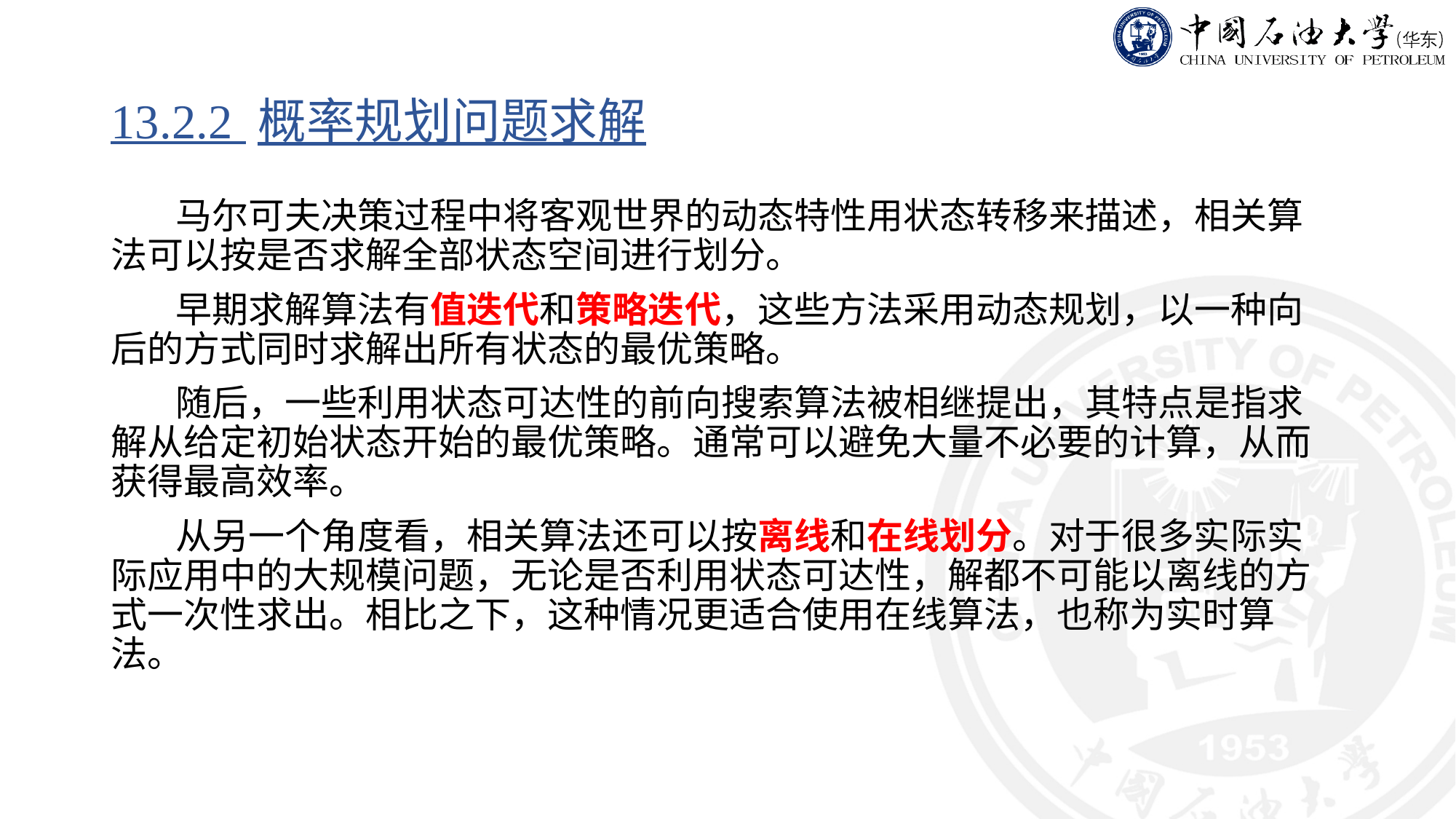

# 13.2.2 概率规划问题求解
马尔可夫决策过程中将客观世界的动态特性用状态转移来描述，相关算法可以按是否求解全部状态空间进行划分。
早期求解算法有值迭代和策略迭代，这些方法采用动态规划，以一种向后的方式同时求解出所有状态的最优策略。
随后，一些利用状态可达性的前向搜索算法被相继提出，其特点是指求解从给定初始状态开始的最优策略。通常可以避免大量不必要的计算，从而获得最高效率。
从另一个角度看，相关算法还可以按离线和在线划分。对于很多实际实际应用中的大规模问题，无论是否利用状态可达性，解都不可能以离线的方式一次性求出。相比之下，这种情况更适合使用在线算法，也称为实时算法。